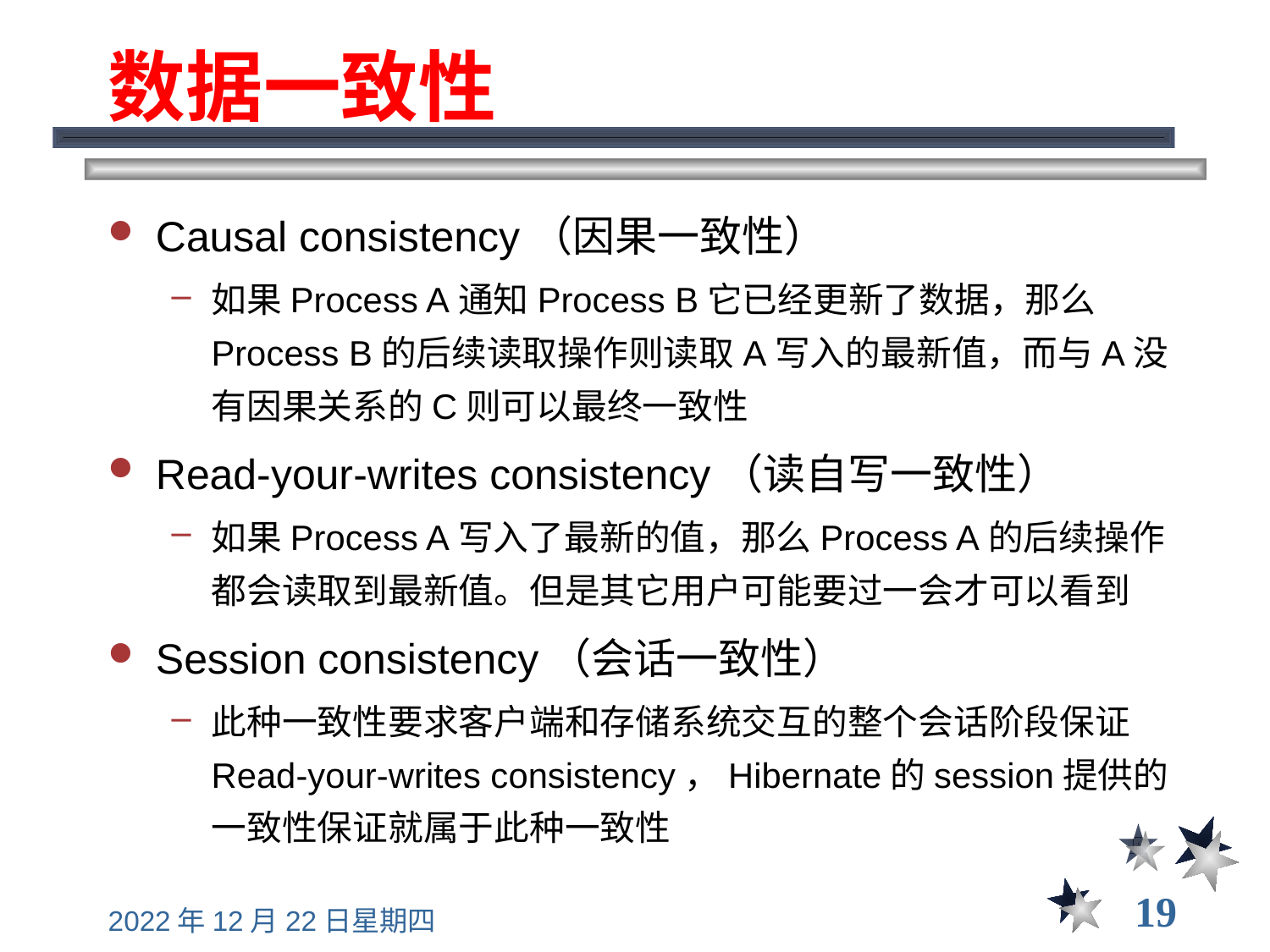

# 数据一致性
Causal consistency（因果一致性）
如果Process A通知Process B它已经更新了数据，那么Process B的后续读取操作则读取A写入的最新值，而与A没有因果关系的C则可以最终一致性
Read-your-writes consistency（读自写一致性）
如果Process A写入了最新的值，那么Process A的后续操作都会读取到最新值。但是其它用户可能要过一会才可以看到
Session consistency（会话一致性）
此种一致性要求客户端和存储系统交互的整个会话阶段保证Read-your-writes consistency，Hibernate的session提供的一致性保证就属于此种一致性
19
2022年12月22日星期四
大数据管理----前言